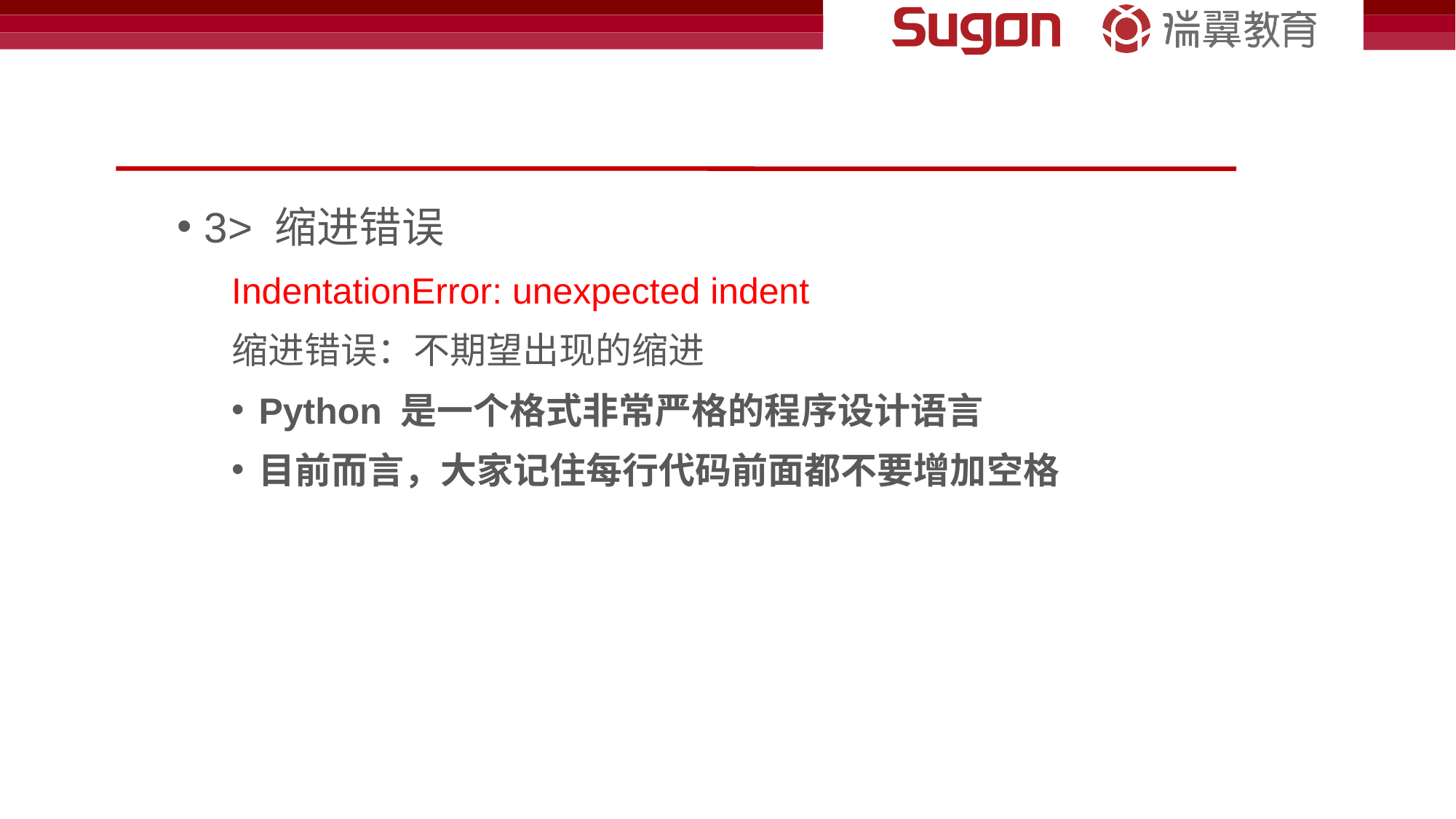

#
3> 缩进错误
IndentationError: unexpected indent
缩进错误：不期望出现的缩进
Python 是一个格式非常严格的程序设计语言
目前而言，大家记住每行代码前面都不要增加空格